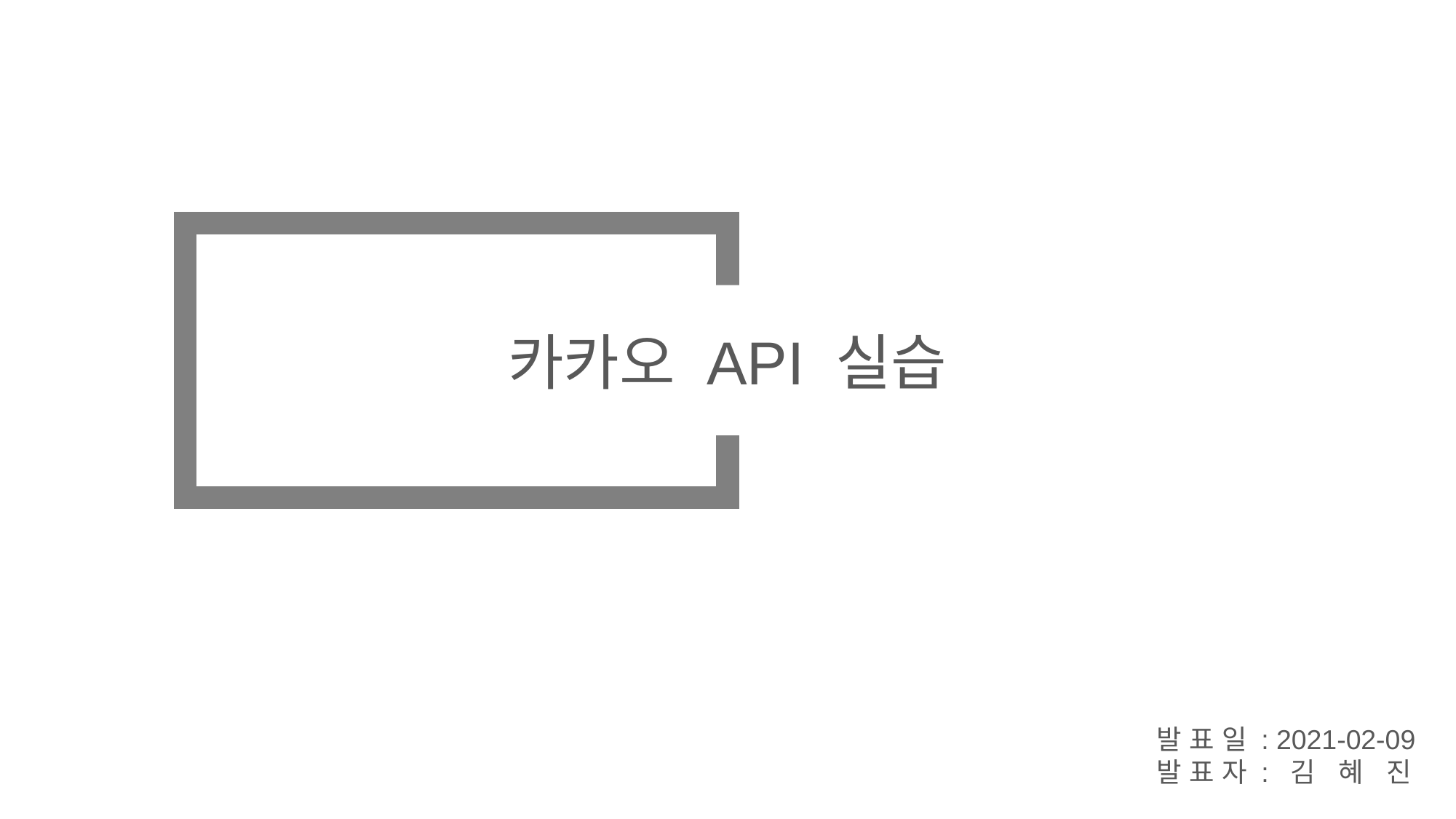

카카오 API 실습
발 표 일 : 2021-02-09
발 표 자 :  김   혜   진